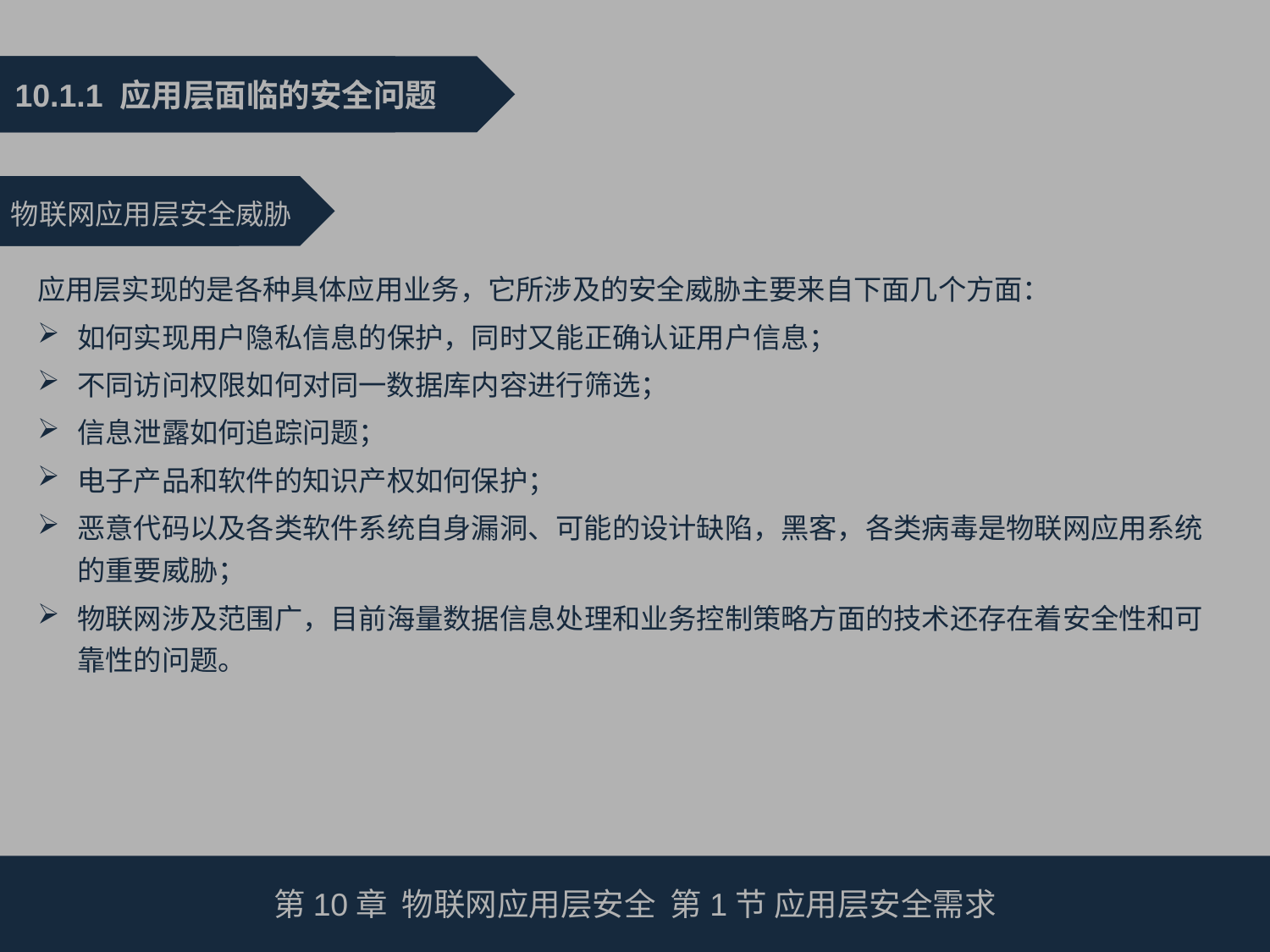

10.1.1 应用层面临的安全问题

物联网应用层安全威胁
应用层实现的是各种具体应用业务，它所涉及的安全威胁主要来自下面几个方面：
如何实现用户隐私信息的保护，同时又能正确认证用户信息；
不同访问权限如何对同一数据库内容进行筛选；
信息泄露如何追踪问题；
电子产品和软件的知识产权如何保护；
恶意代码以及各类软件系统自身漏洞、可能的设计缺陷，黑客，各类病毒是物联网应用系统的重要威胁；
物联网涉及范围广，目前海量数据信息处理和业务控制策略方面的技术还存在着安全性和可靠性的问题。